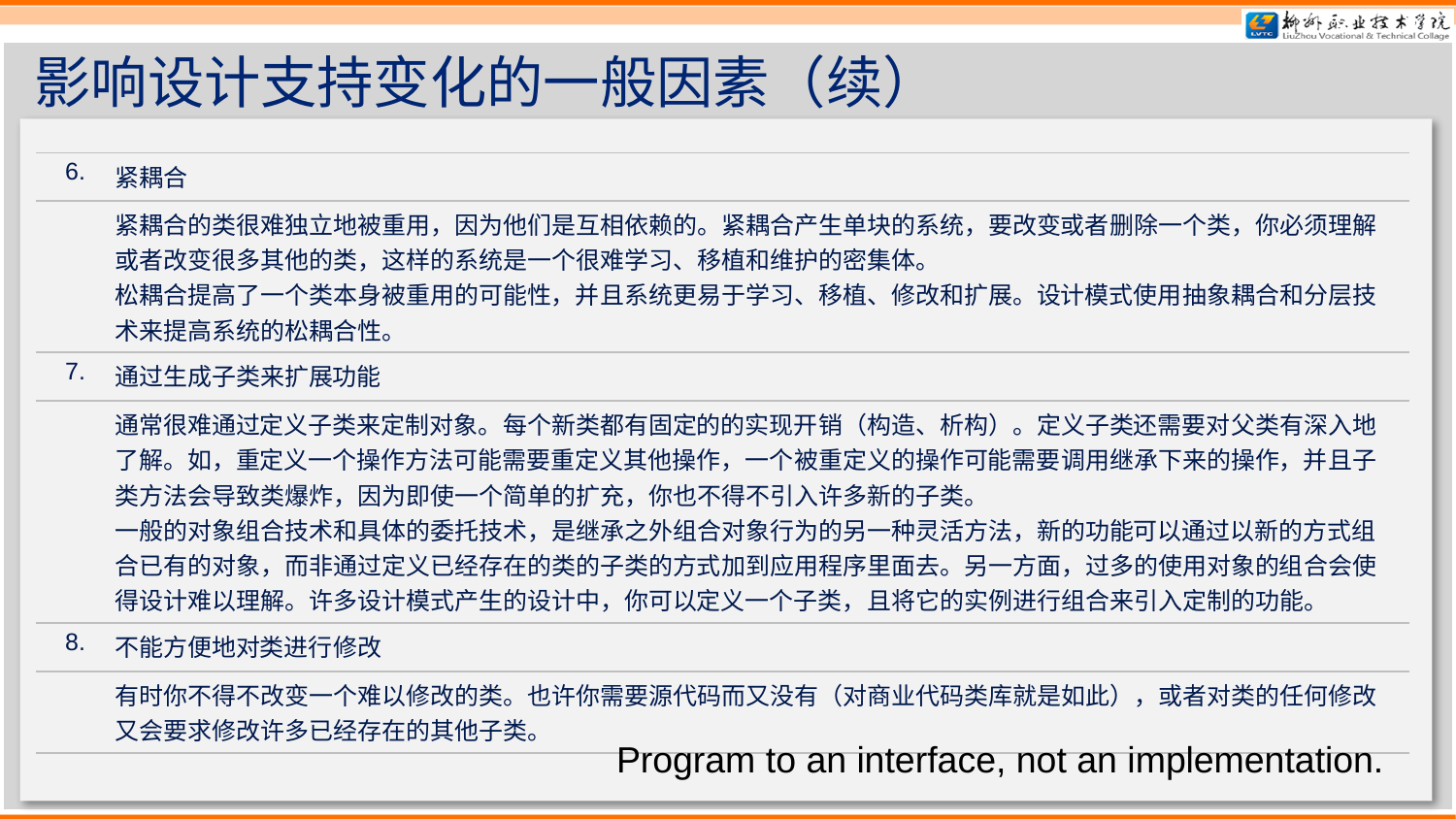

# 影响设计支持变化的一般因素（续）
| 6. | 紧耦合 |
| --- | --- |
|  | 紧耦合的类很难独立地被重用，因为他们是互相依赖的。紧耦合产生单块的系统，要改变或者删除一个类，你必须理解或者改变很多其他的类，这样的系统是一个很难学习、移植和维护的密集体。 松耦合提高了一个类本身被重用的可能性，并且系统更易于学习、移植、修改和扩展。设计模式使用抽象耦合和分层技术来提高系统的松耦合性。 |
| 7. | 通过生成子类来扩展功能 |
|  | 通常很难通过定义子类来定制对象。每个新类都有固定的的实现开销（构造、析构）。定义子类还需要对父类有深入地了解。如，重定义一个操作方法可能需要重定义其他操作，一个被重定义的操作可能需要调用继承下来的操作，并且子类方法会导致类爆炸，因为即使一个简单的扩充，你也不得不引入许多新的子类。 一般的对象组合技术和具体的委托技术，是继承之外组合对象行为的另一种灵活方法，新的功能可以通过以新的方式组合已有的对象，而非通过定义已经存在的类的子类的方式加到应用程序里面去。另一方面，过多的使用对象的组合会使得设计难以理解。许多设计模式产生的设计中，你可以定义一个子类，且将它的实例进行组合来引入定制的功能。 |
| 8. | 不能方便地对类进行修改 |
|  | 有时你不得不改变一个难以修改的类。也许你需要源代码而又没有（对商业代码类库就是如此），或者对类的任何修改又会要求修改许多已经存在的其他子类。 |
Program to an interface, not an implementation.